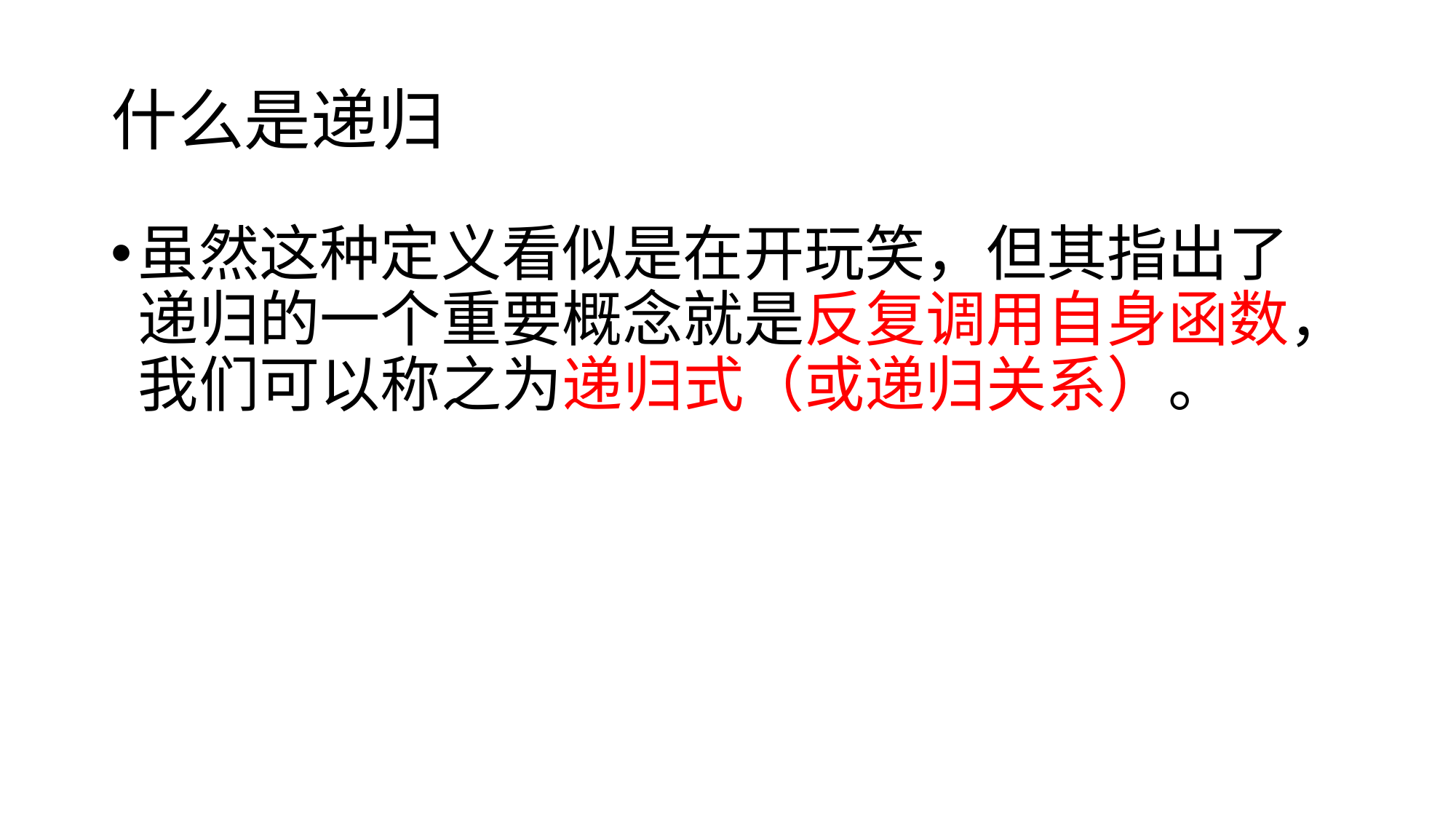

# 什么是递归
虽然这种定义看似是在开玩笑，但其指出了递归的一个重要概念就是反复调用自身函数，我们可以称之为递归式（或递归关系）。